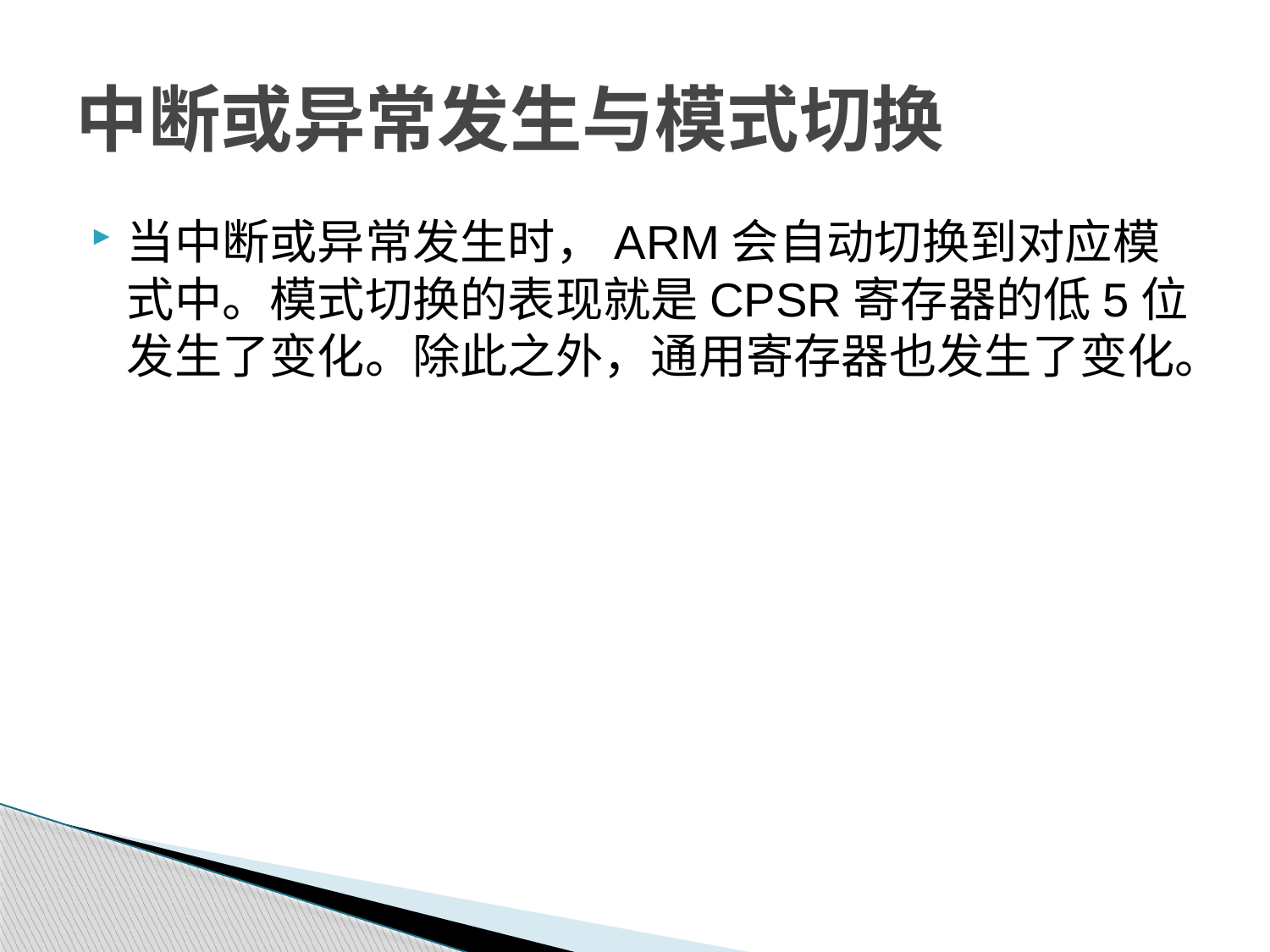

# 中断或异常发生与模式切换
当中断或异常发生时，ARM会自动切换到对应模式中。模式切换的表现就是CPSR寄存器的低5位发生了变化。除此之外，通用寄存器也发生了变化。